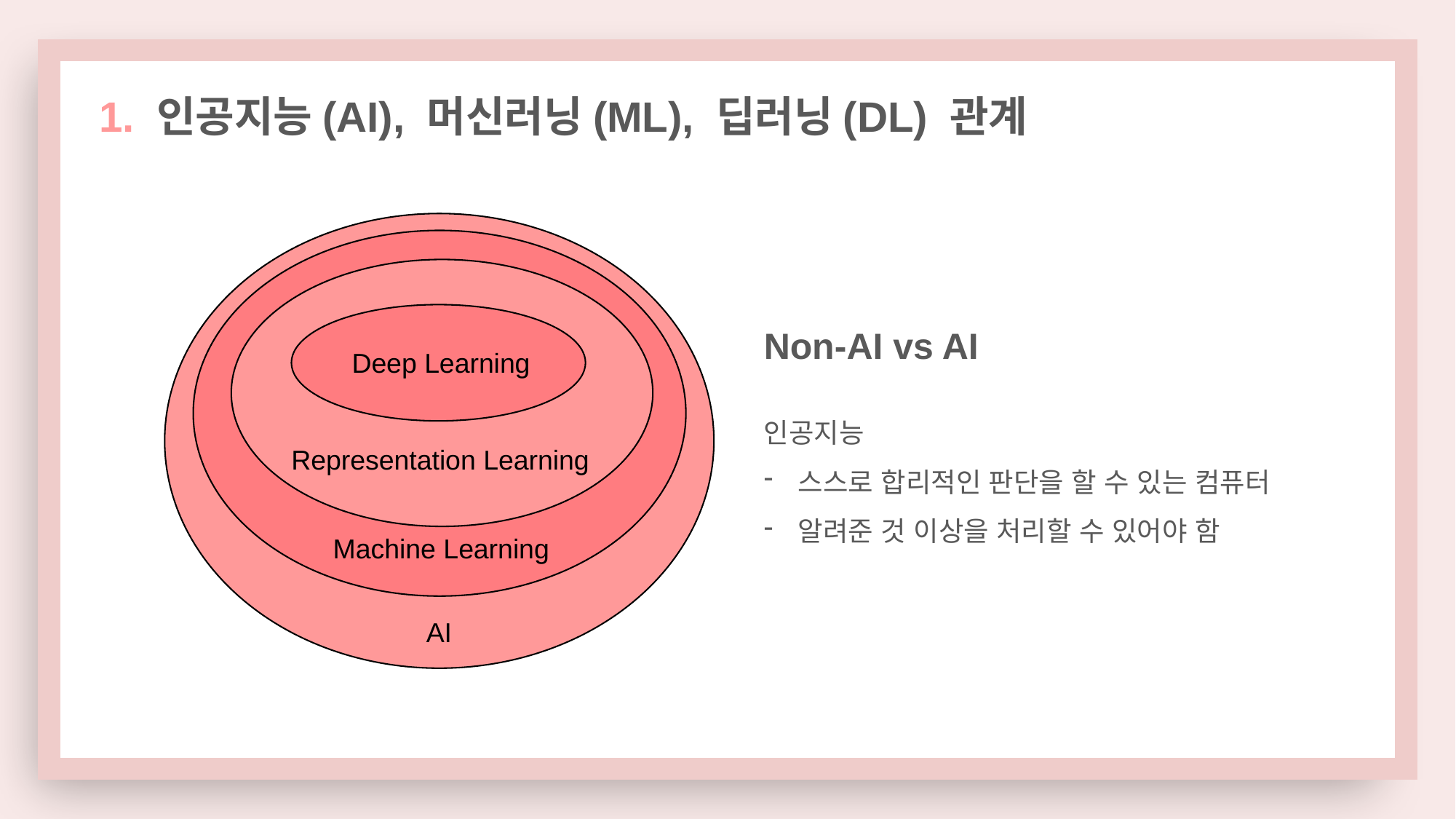

1. 인공지능(AI), 머신러닝(ML), 딥러닝(DL) 관계

Non-AI vs AI

인공지능
스스로 합리적인 판단을 할 수 있는 컴퓨터
알려준 것 이상을 처리할 수 있어야 함

Deep Learning
Representation Learning
Machine Learning
AI